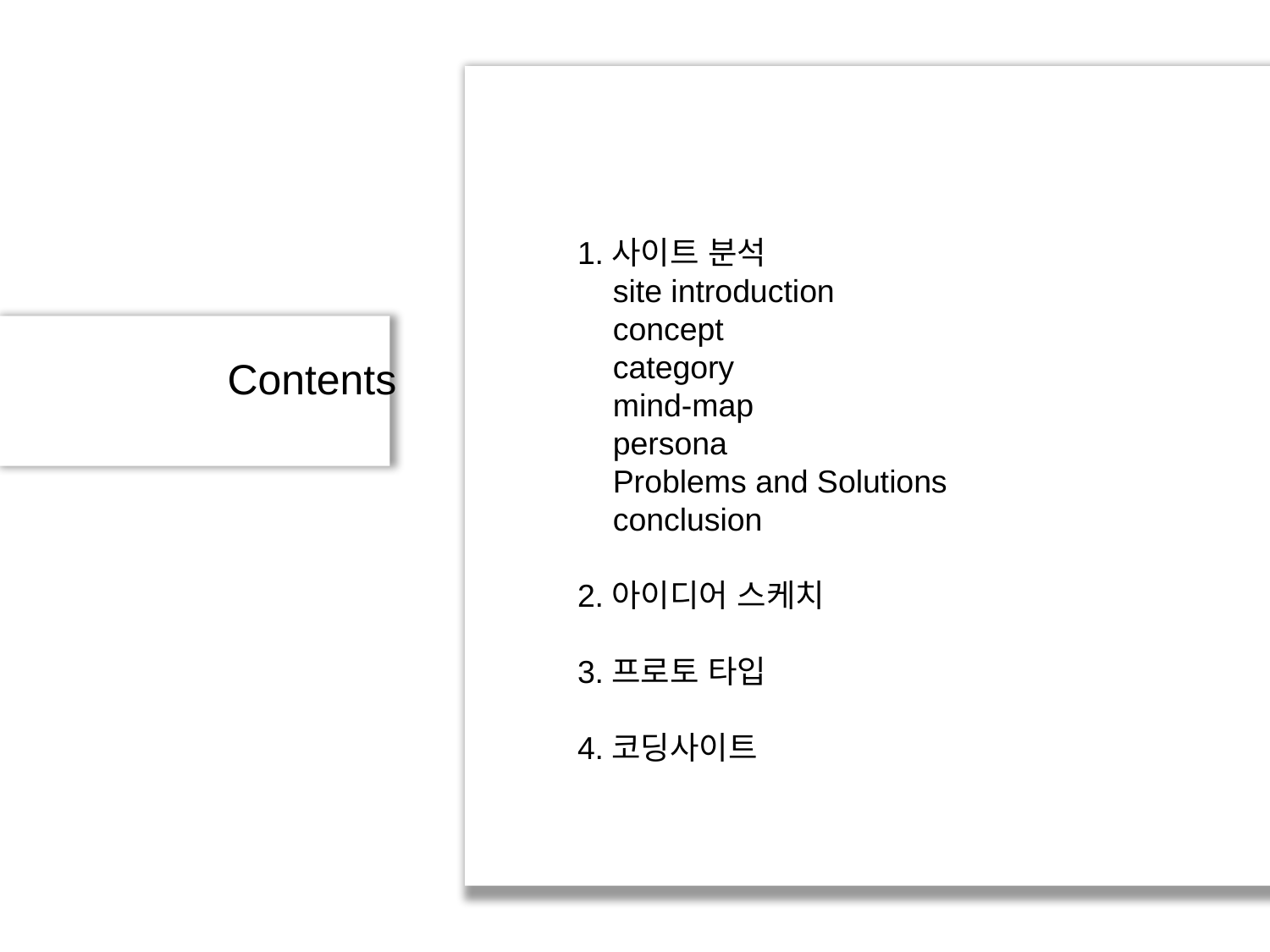

1.사이트 분석
    site introduction
    concept
    category
    mind-map
    persona
    Problems and Solutions
    conclusion

2.아이디어 스케치

3.프로토 타입

4.코딩사이트

Contents